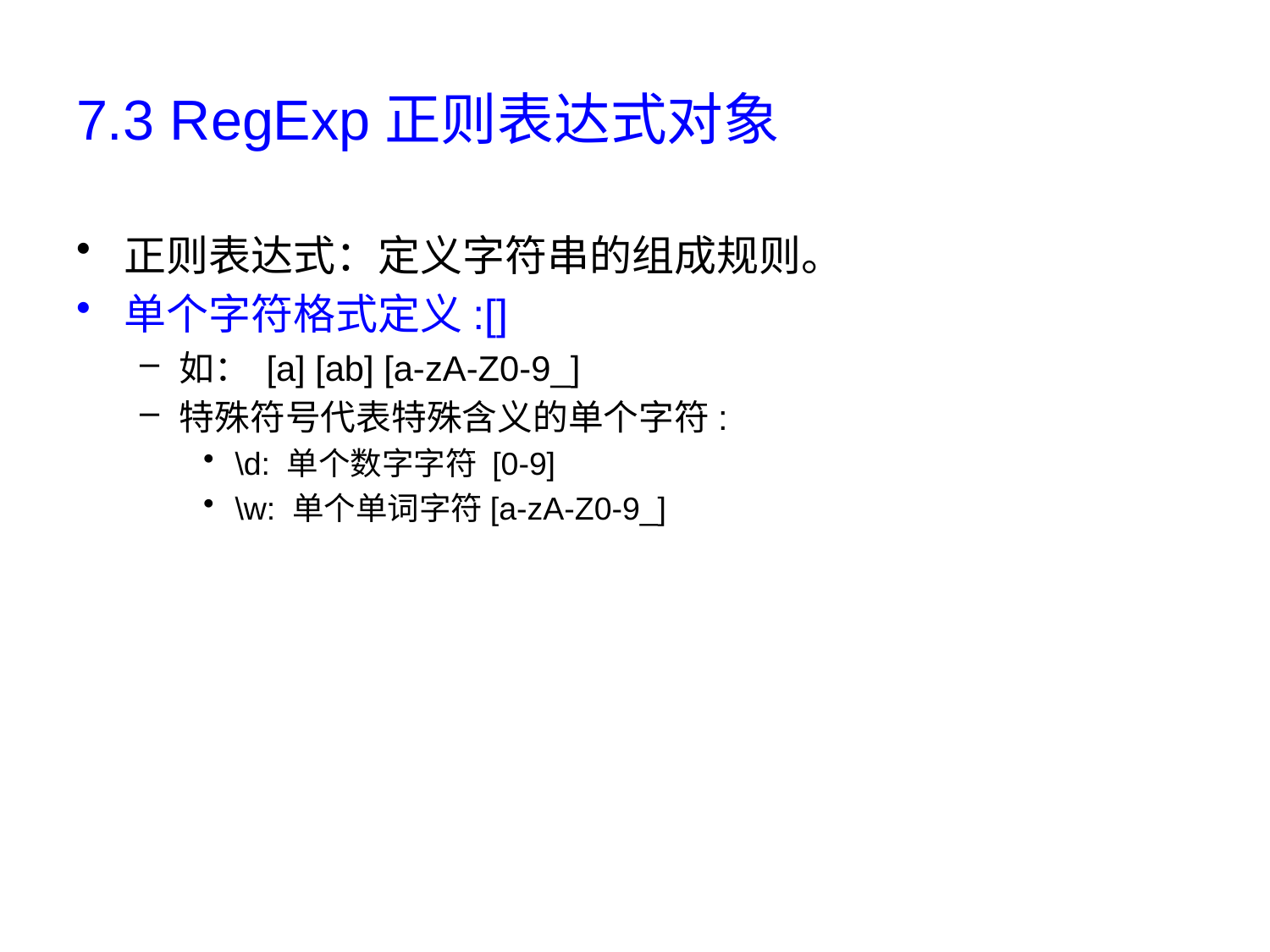

# 7.3 RegExp正则表达式对象
正则表达式：定义字符串的组成规则。
单个字符格式定义:[]
如： [a] [ab] [a-zA-Z0-9_]
特殊符号代表特殊含义的单个字符:
\d: 单个数字字符 [0-9]
\w: 单个单词字符[a-zA-Z0-9_]